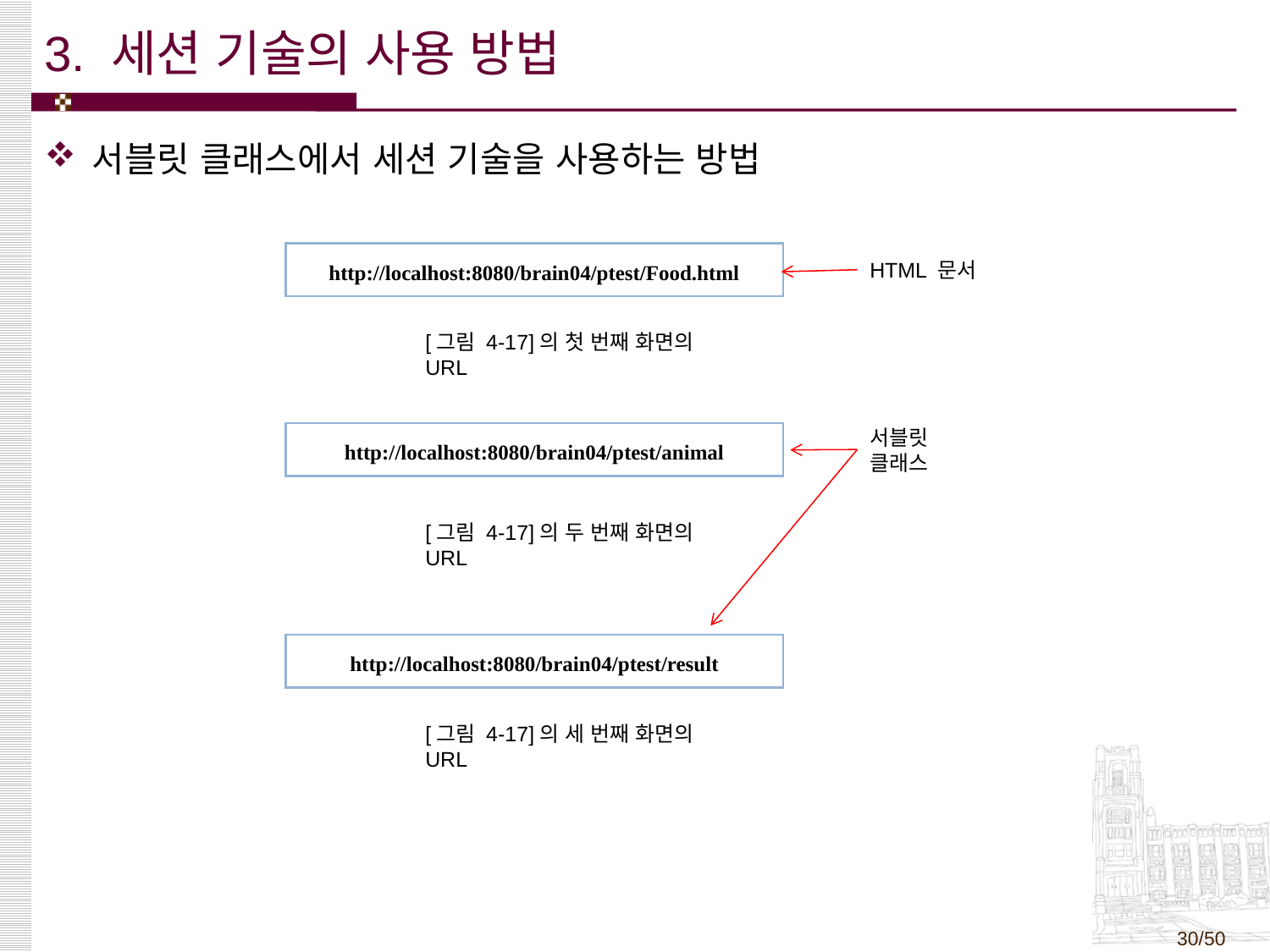

# 3. 세션 기술의 사용 방법
서블릿 클래스에서 세션 기술을 사용하는 방법

| http://localhost:8080/brain04/ptest/Food.html |
| --- |
HTML 문서
[그림 4-17]의 첫 번째 화면의 URL
| http://localhost:8080/brain04/ptest/animal |
| --- |
서블릿 클래스
[그림 4-17]의 두 번째 화면의 URL
| http://localhost:8080/brain04/ptest/result |
| --- |
[그림 4-17]의 세 번째 화면의 URL